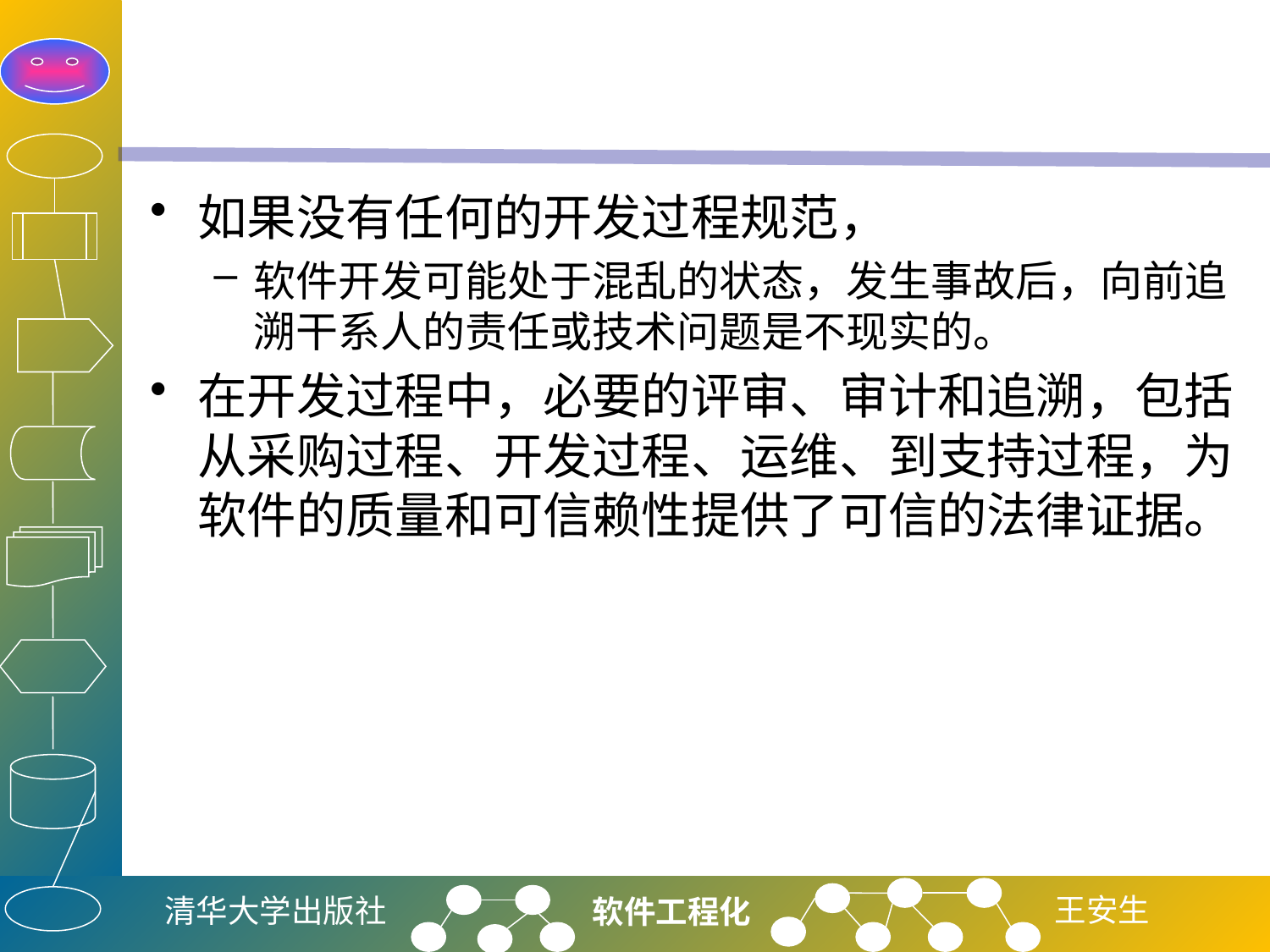

#
如果没有任何的开发过程规范，
软件开发可能处于混乱的状态，发生事故后，向前追溯干系人的责任或技术问题是不现实的。
在开发过程中，必要的评审、审计和追溯，包括从采购过程、开发过程、运维、到支持过程，为软件的质量和可信赖性提供了可信的法律证据。